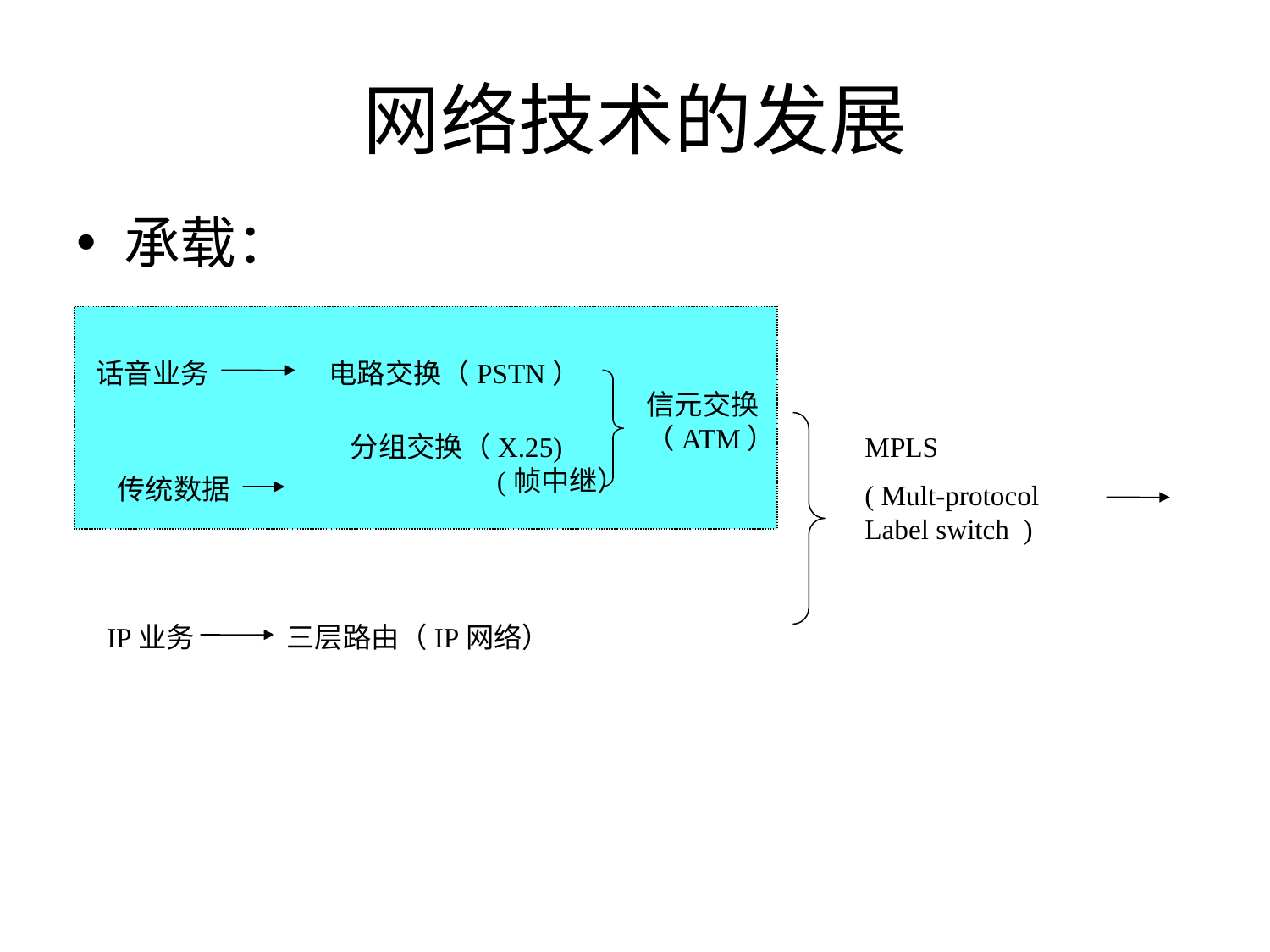

# 网络技术的发展
承载：

话音业务
电路交换（PSTN）

信元交换（ATM）

MPLS
( Mult-protocol Label switch  )
分组交换（X.25)                                      (帧中继）
传统数据

IP业务
三层路由（IP网络）